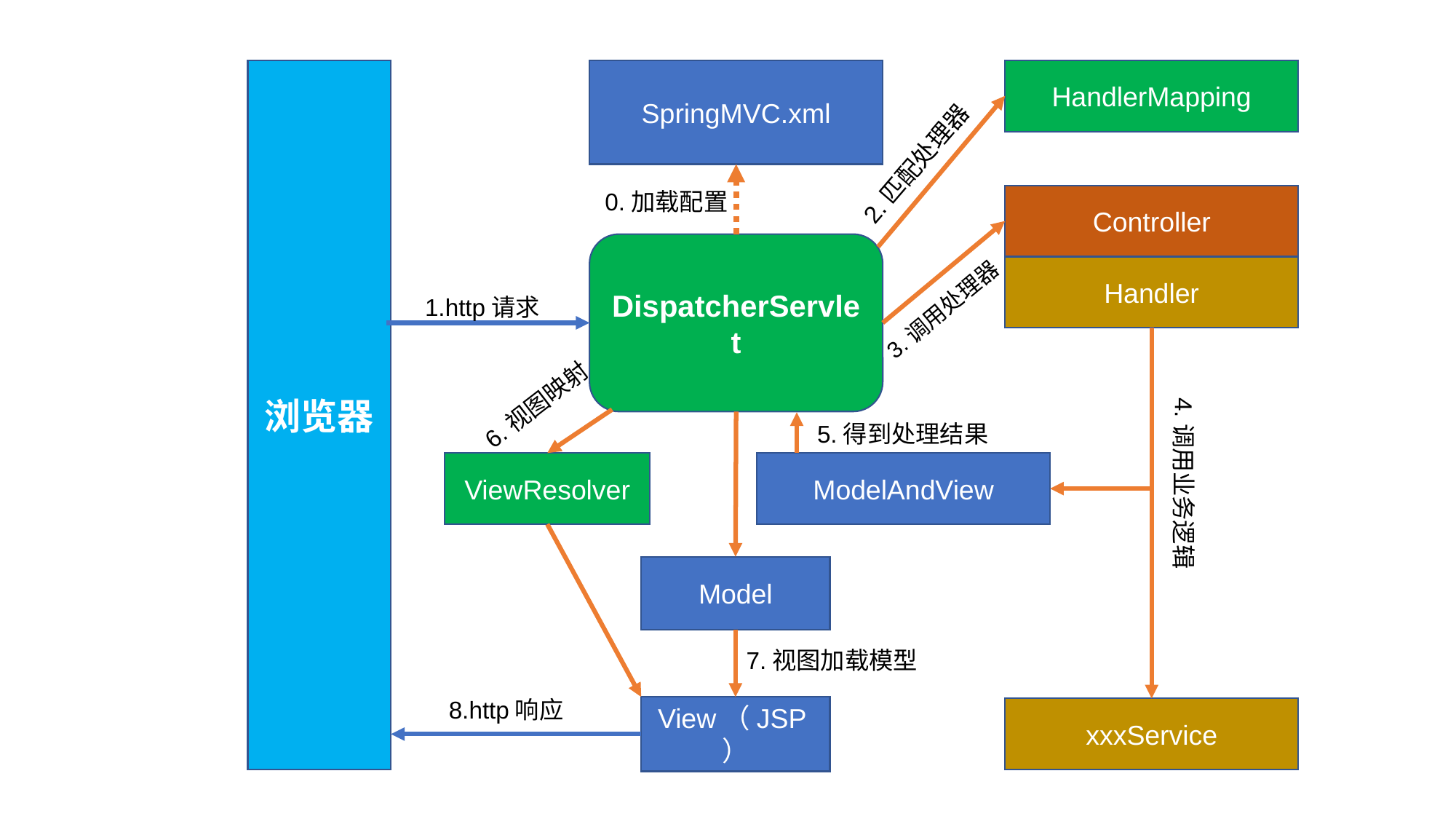

浏览器
SpringMVC.xml
HandlerMapping
2.匹配处理器
0.加载配置
Controller
DispatcherServlet
Handler
1.http请求
3.调用处理器
6.视图映射
5.得到处理结果
ViewResolver
ModelAndView
4.调用业务逻辑
Model
7.视图加载模型
8.http响应
View（JSP）
xxxService